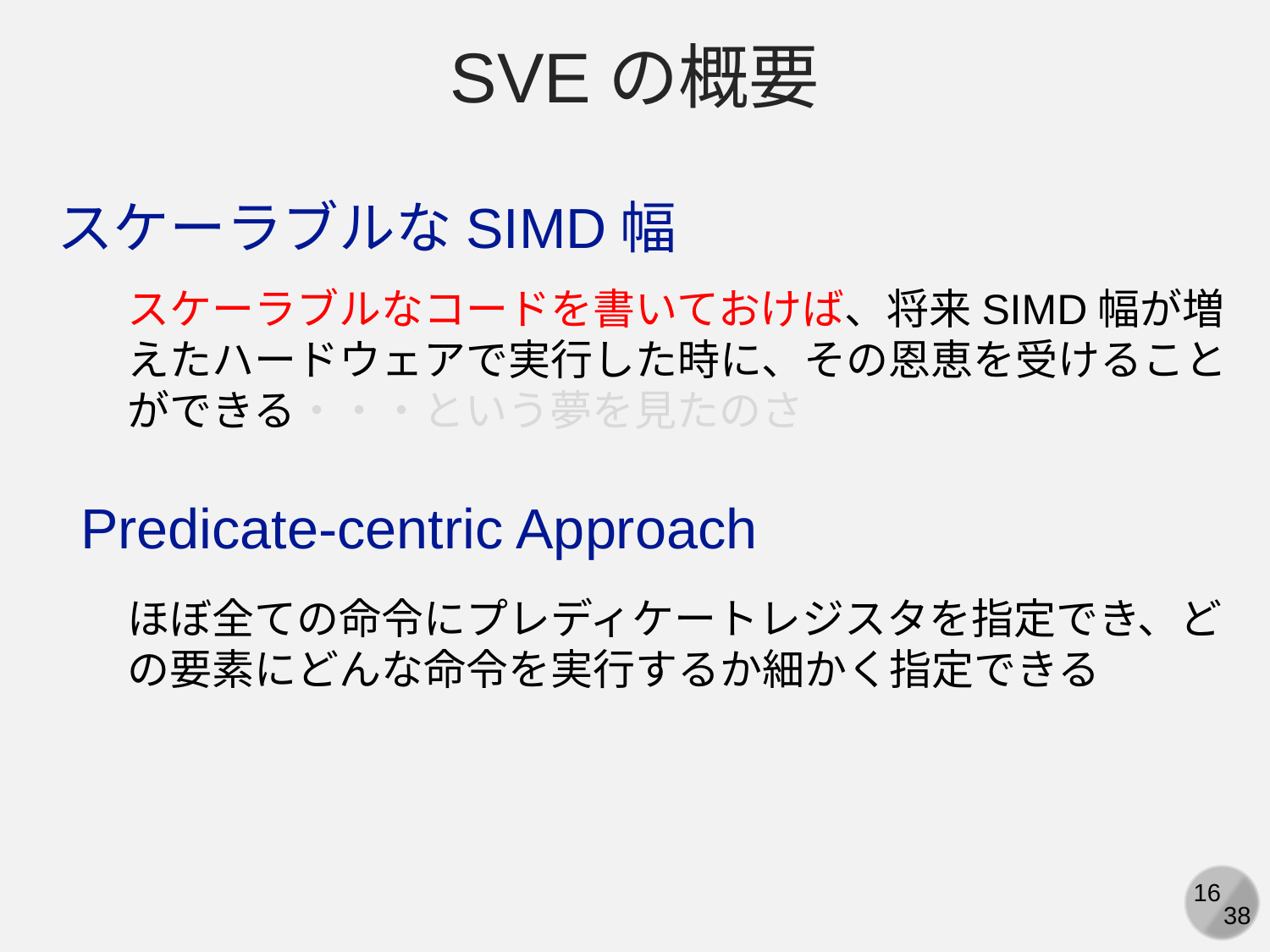

SVEの概要
スケーラブルなSIMD幅
スケーラブルなコードを書いておけば、将来SIMD幅が増えたハードウェアで実行した時に、その恩恵を受けることができる・・・という夢を見たのさ
Predicate-centric Approach
ほぼ全ての命令にプレディケートレジスタを指定でき、どの要素にどんな命令を実行するか細かく指定できる